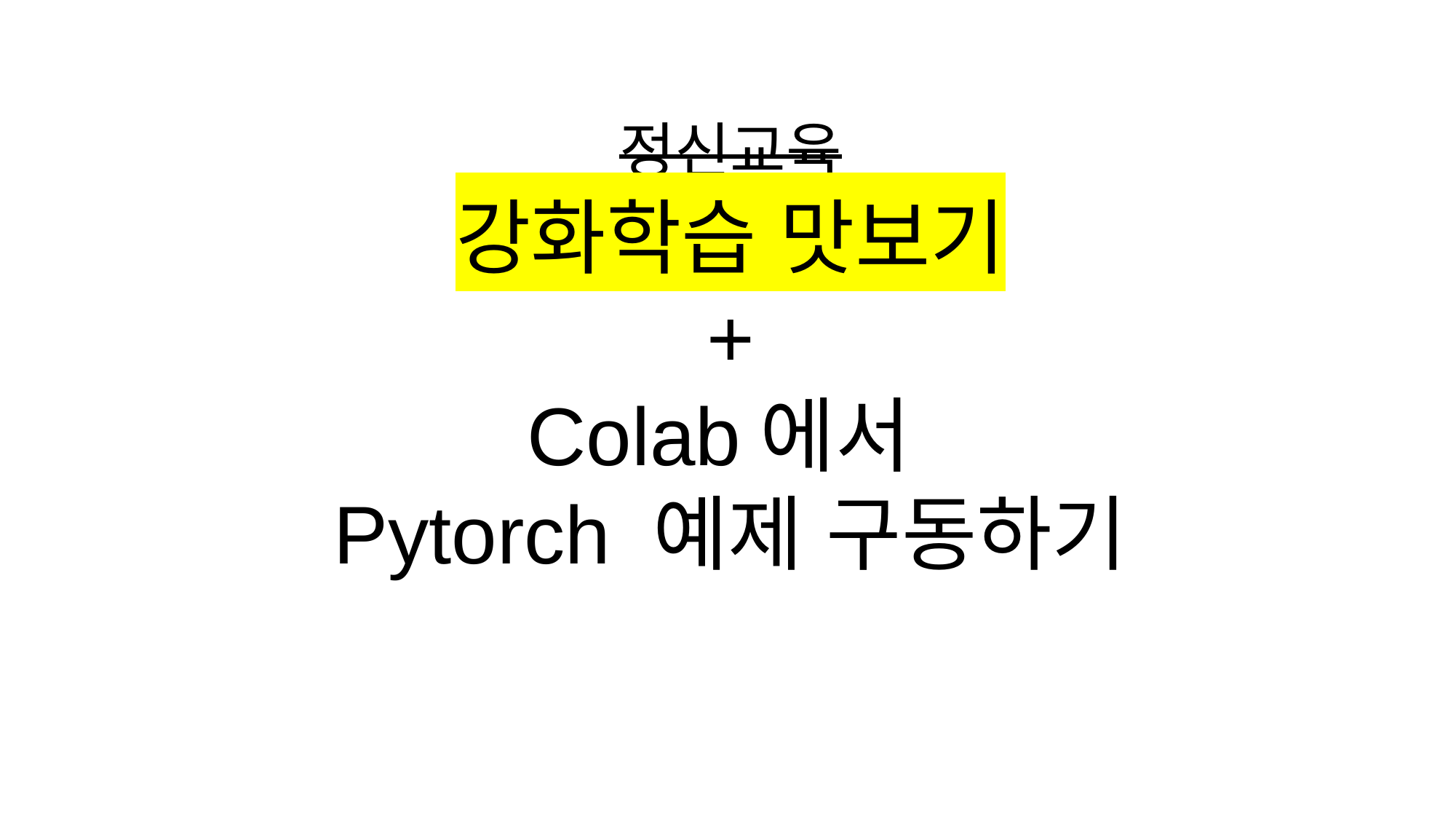

정신교육
강화학습 맛보기
+
Colab에서
Pytorch 예제 구동하기